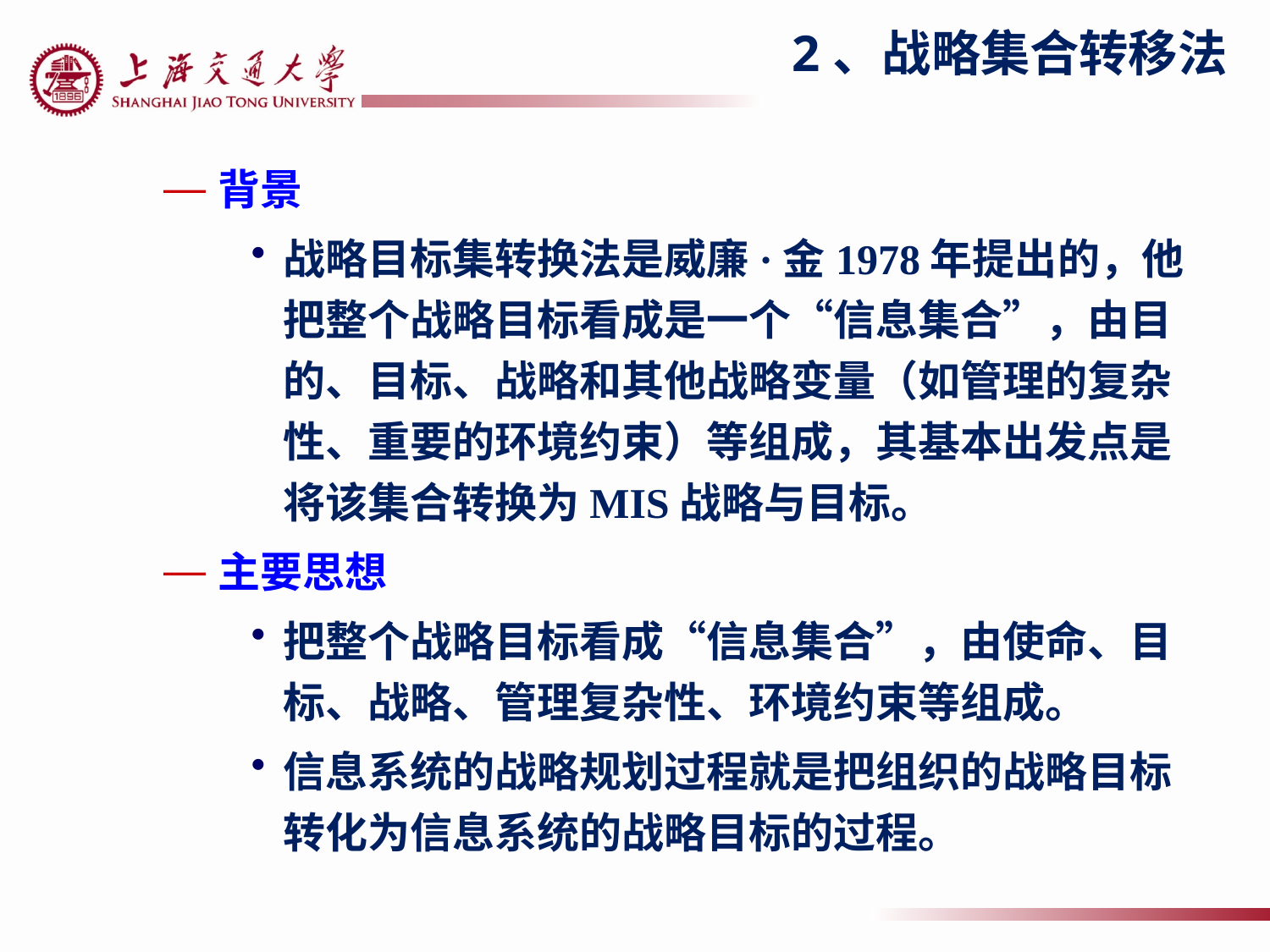

2、战略集合转移法
背景
战略目标集转换法是威廉·金1978年提出的，他把整个战略目标看成是一个“信息集合”，由目的、目标、战略和其他战略变量（如管理的复杂性、重要的环境约束）等组成，其基本出发点是将该集合转换为MIS战略与目标。
主要思想
把整个战略目标看成“信息集合”，由使命、目标、战略、管理复杂性、环境约束等组成。
信息系统的战略规划过程就是把组织的战略目标转化为信息系统的战略目标的过程。

44